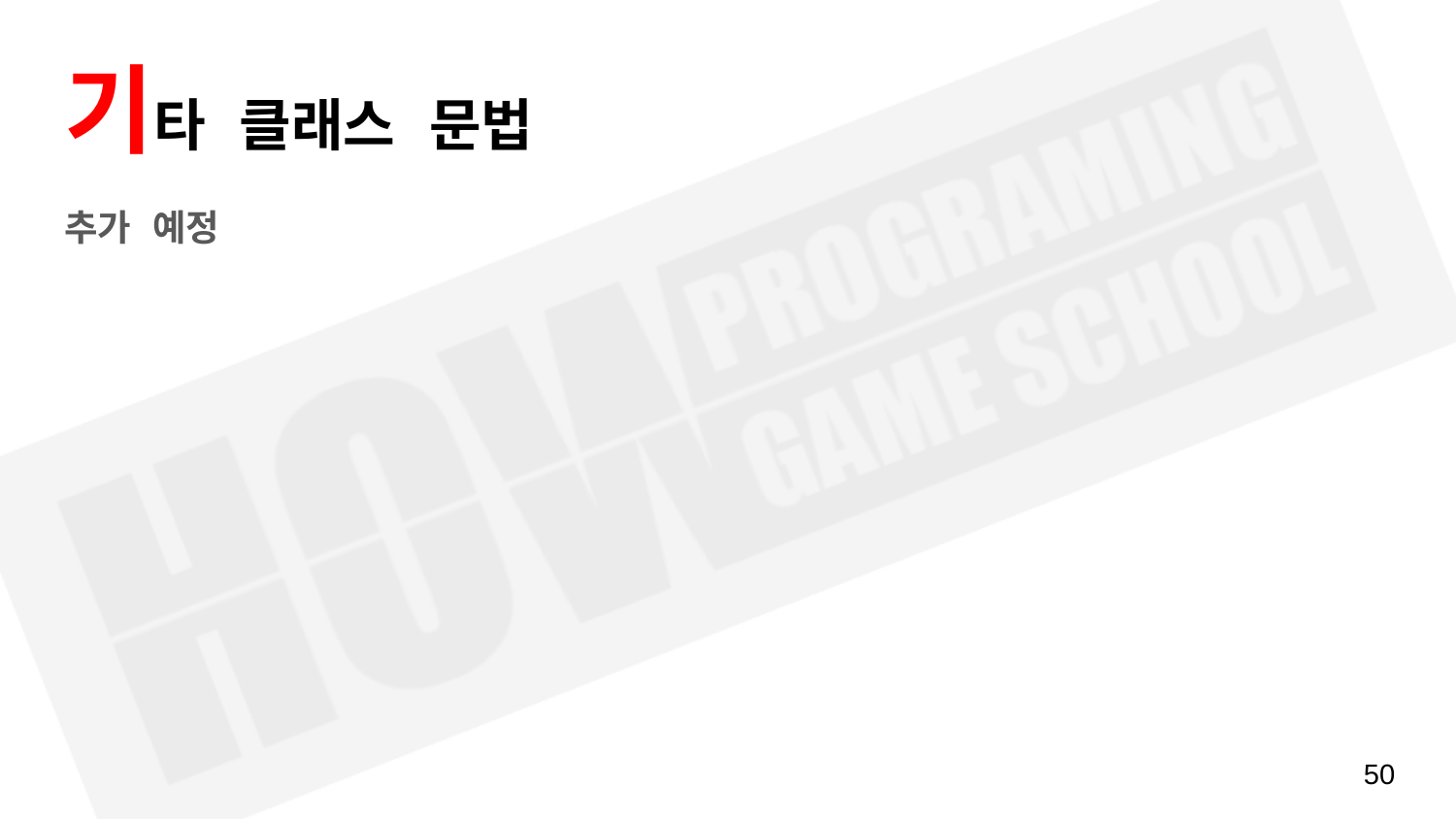

# 기타 클래스 문법
추가 예정

50